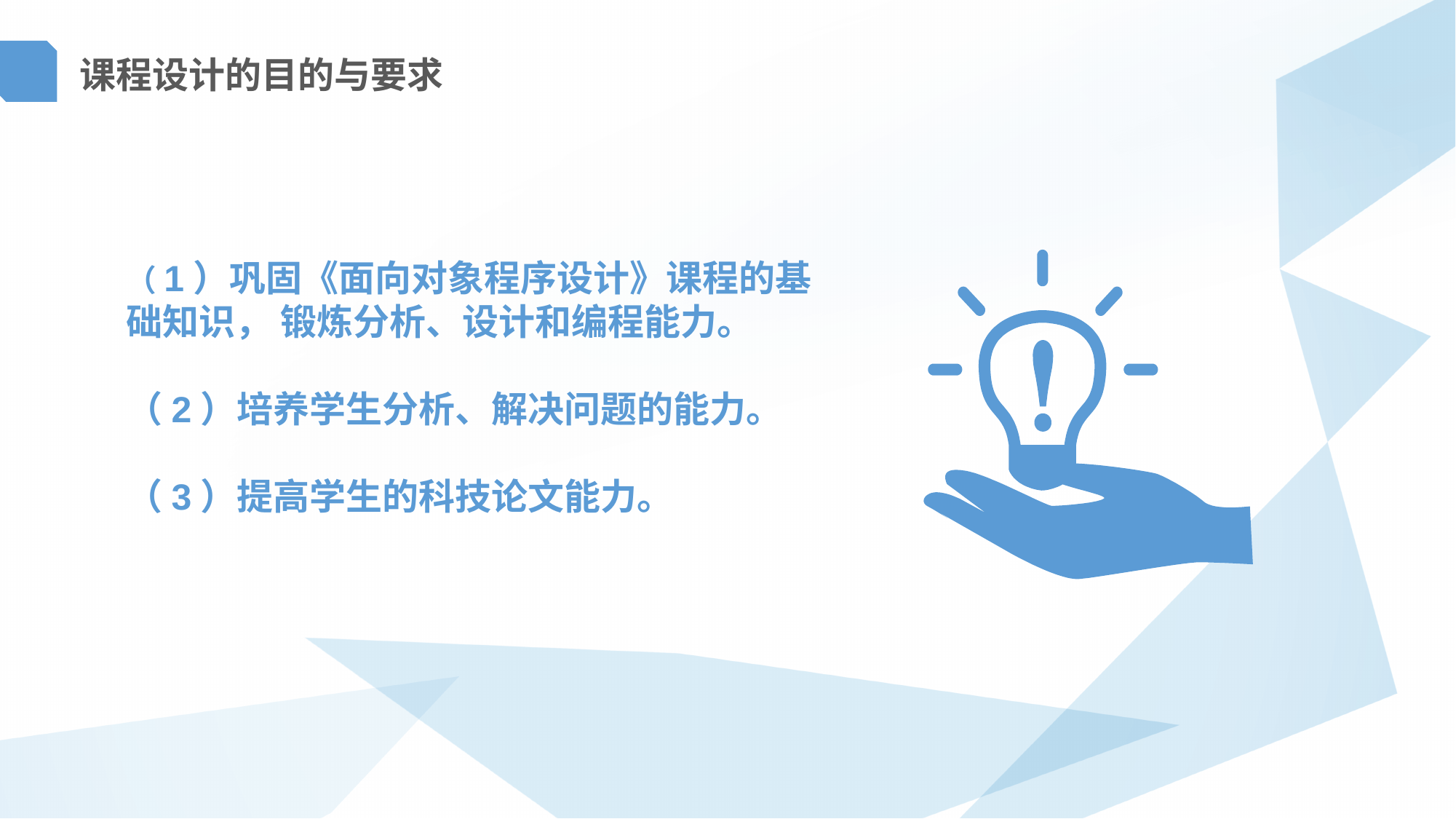

课程设计的目的与要求
（1）巩固《面向对象程序设计》课程的基础知识， 锻炼分析、设计和编程能力。

（2）培养学生分析、解决问题的能力。

（3）提高学生的科技论文能力。